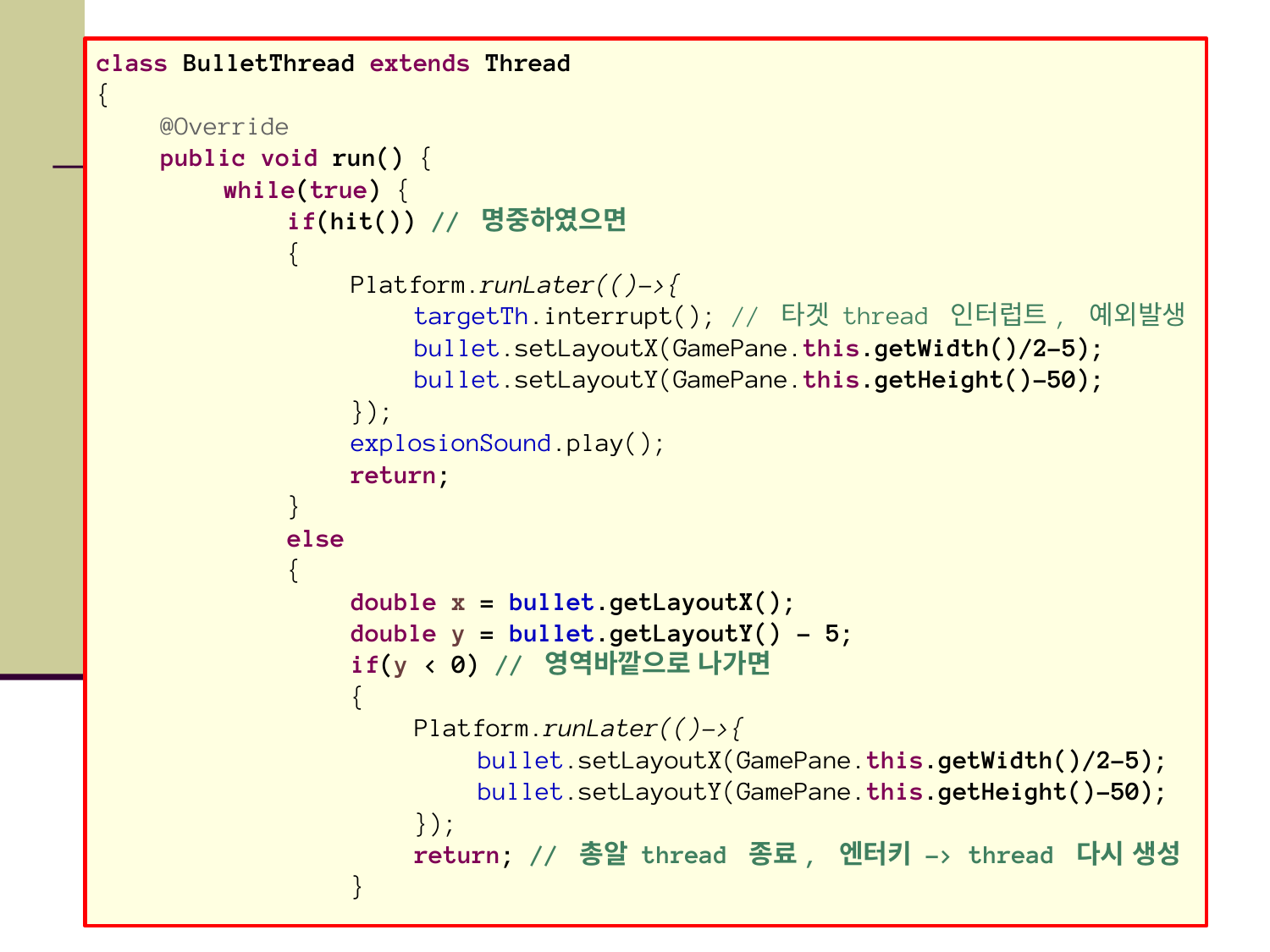

class BulletThread extends Thread
{
@Override
public void run() {
while(true) {
if(hit()) // 명중하였으면
{
Platform.runLater(()->{
targetTh.interrupt(); // 타겟 thread 인터럽트, 예외발생
bullet.setLayoutX(GamePane.this.getWidth()/2-5);
bullet.setLayoutY(GamePane.this.getHeight()-50);
});
explosionSound.play();
return;
}
else
{
double x = bullet.getLayoutX();
double y = bullet.getLayoutY() - 5;
if(y < 0) // 영역바깥으로 나가면
{
Platform.runLater(()->{
bullet.setLayoutX(GamePane.this.getWidth()/2-5);
bullet.setLayoutY(GamePane.this.getHeight()-50);
});
return; // 총알 thread 종료, 엔터키 -> thread 다시 생성
}
#

15